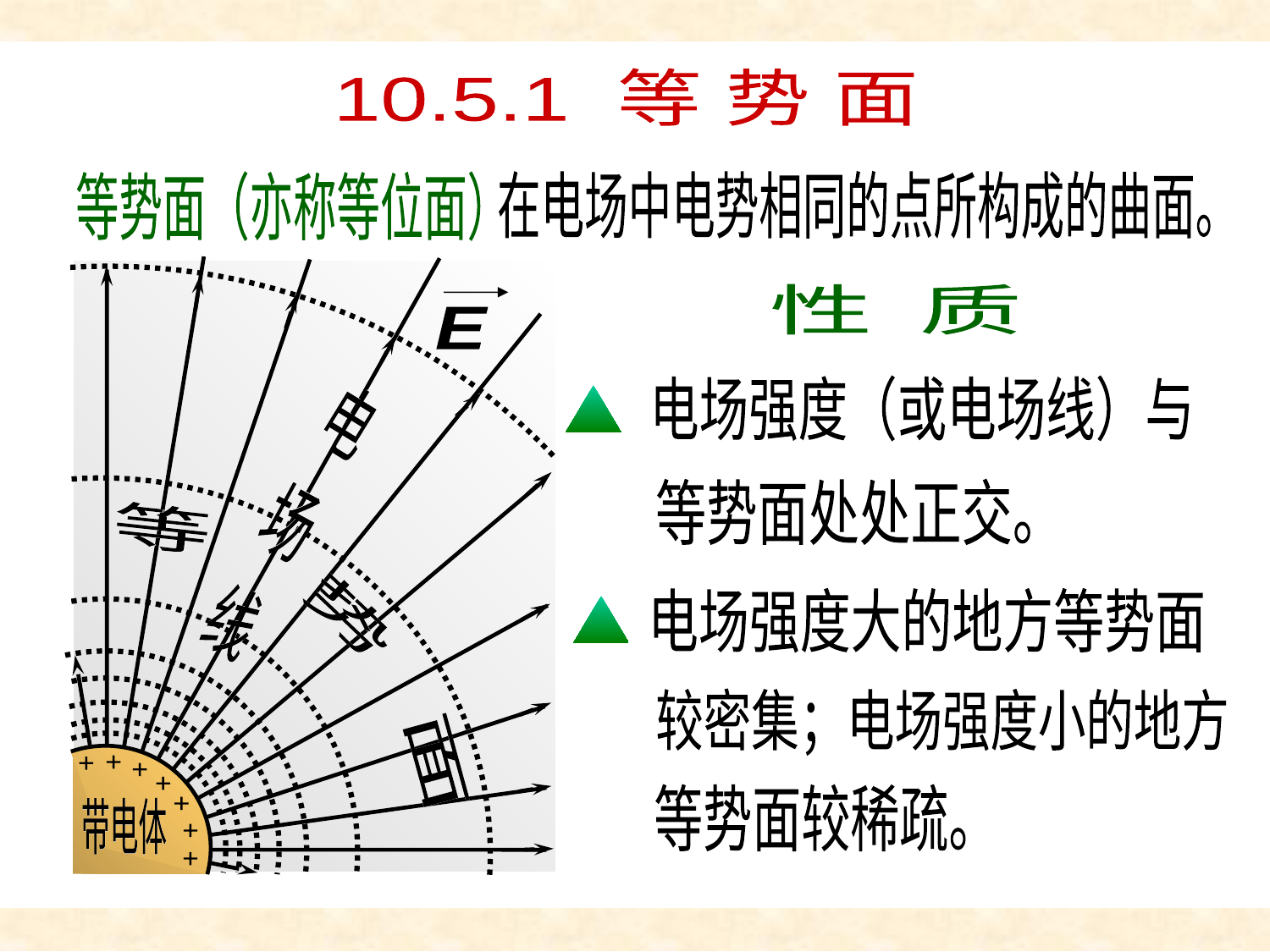

等势面
10.5.1  等 势 面
在电场中电势相同的点所构成的曲面。
等势面（亦称等位面）

+
+
+

+

+
带电体
带电体
+

+

性  质
电场强度（或电场线）与

等势面处处正交。

E
电
电
场
场
线
线
等
等
势
势
面
面
电场强度大的地方等势面

较密集；电场强度小的地方
等势面较稀疏。